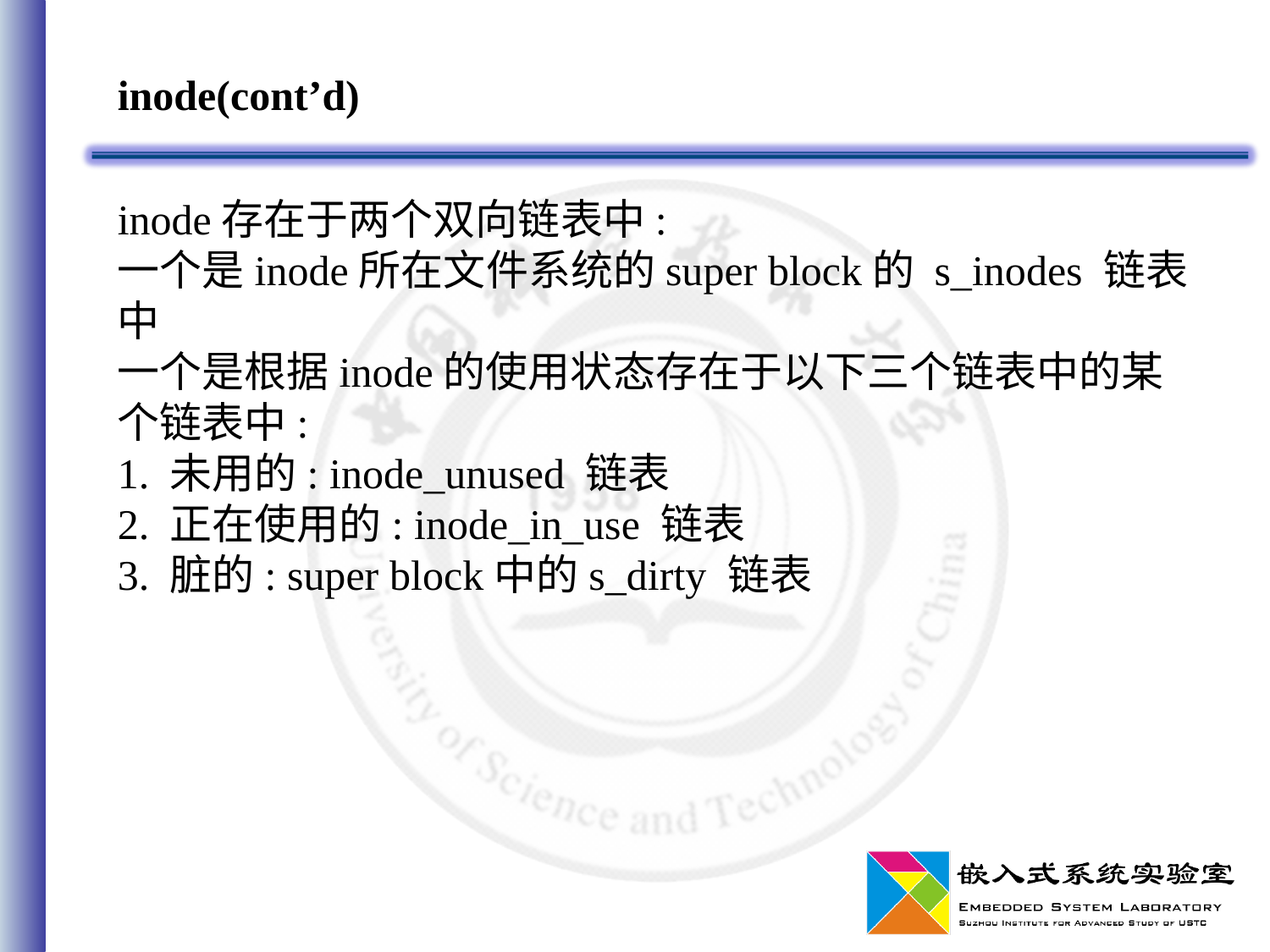

# inode(cont’d)
inode存在于两个双向链表中:
一个是inode所在文件系统的super block的 s_inodes 链表中
一个是根据inode的使用状态存在于以下三个链表中的某个链表中:
1. 未用的: inode_unused 链表
2. 正在使用的: inode_in_use 链表
3. 脏的: super block中的s_dirty 链表